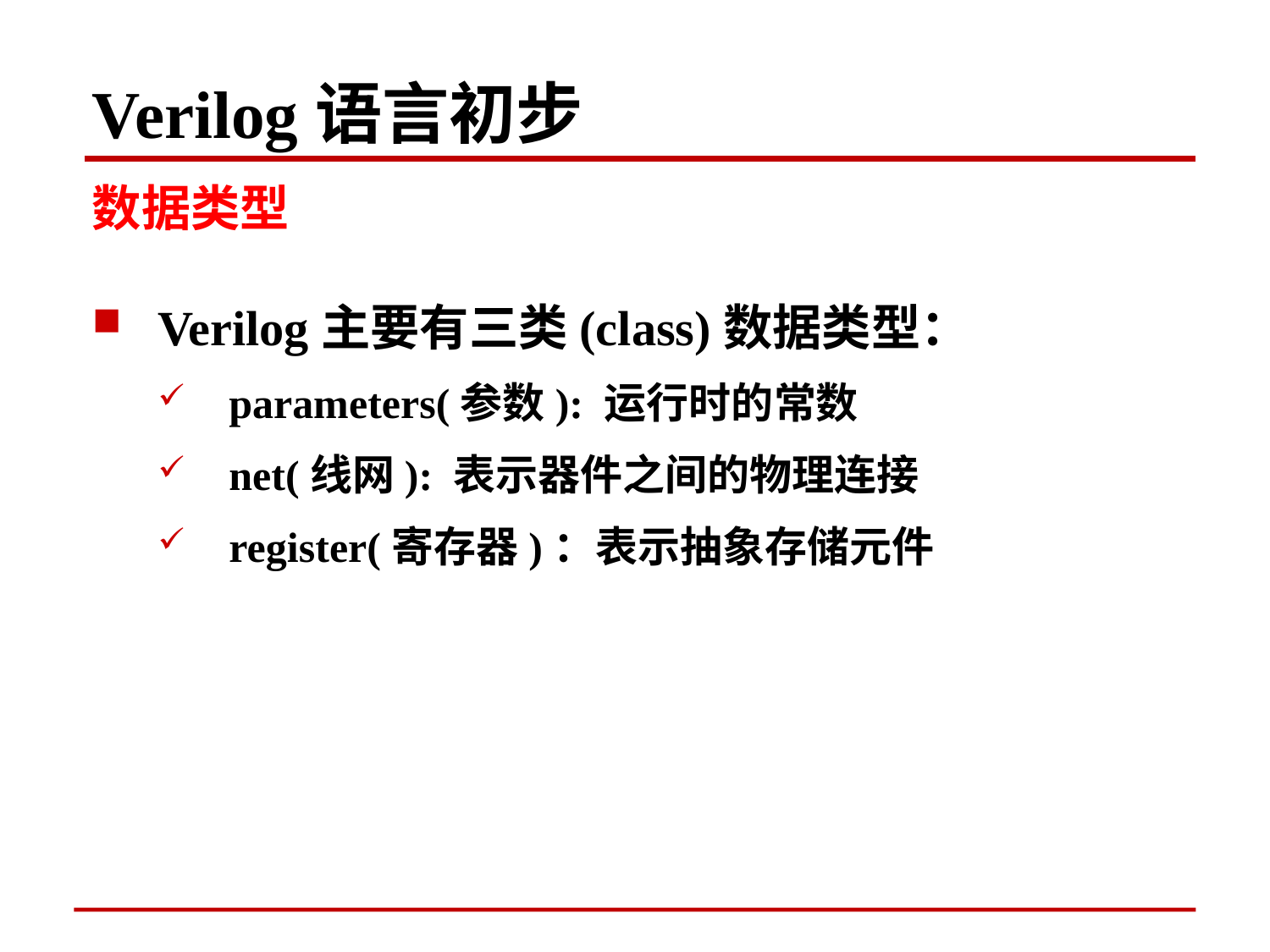

Verilog语言初步
数据类型
Verilog主要有三类(class)数据类型：
 parameters(参数): 运行时的常数
 net(线网): 表示器件之间的物理连接
 register(寄存器)：表示抽象存储元件